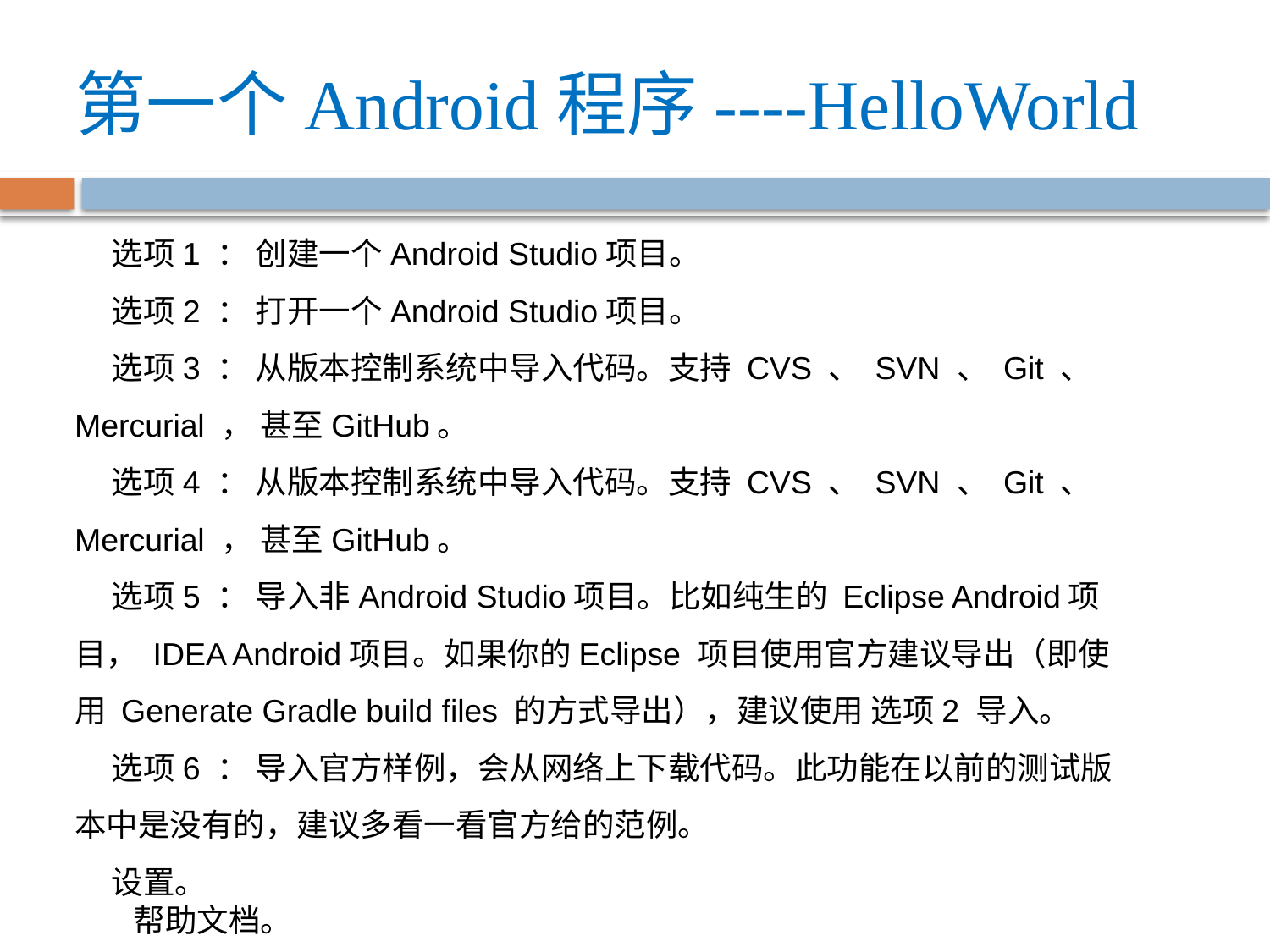

# 第一个Android程序----HelloWorld
选项1 ： 创建一个Android Studio项目。
选项2 ： 打开一个Android Studio项目。
选项3 ： 从版本控制系统中导入代码。支持 CVS 、 SVN 、 Git 、 Mercurial ， 甚至GitHub。
选项4 ： 从版本控制系统中导入代码。支持 CVS 、 SVN 、 Git 、 Mercurial ， 甚至GitHub。
选项5 ： 导入非Android Studio项目。比如纯生的 Eclipse Android项目， IDEA Android项目。如果你的Eclipse 项目使用官方建议导出（即使用 Generate Gradle build files 的方式导出），建议使用 选项2 导入。
选项6 ： 导入官方样例，会从网络上下载代码。此功能在以前的测试版本中是没有的，建议多看一看官方给的范例。
设置。
  帮助文档。